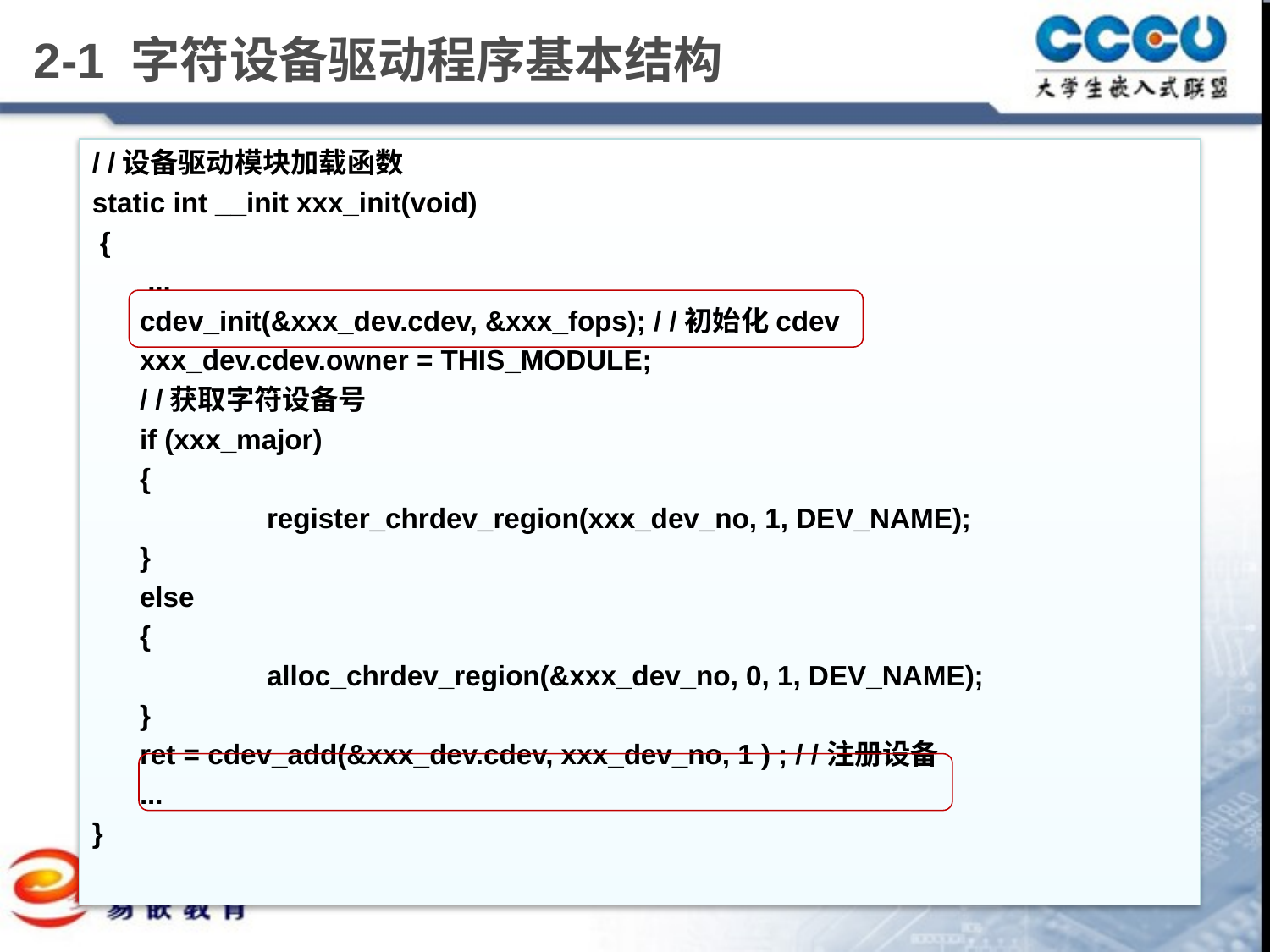

# 2-1 字符设备驱动程序基本结构
/ /设备驱动模块加载函数
static int __init xxx_init(void)
 {
	 ...
	cdev_init(&xxx_dev.cdev, &xxx_fops); / /初始化cdev
	xxx_dev.cdev.owner = THIS_MODULE;
	/ /获取字符设备号
	if (xxx_major)
	{
	 	register_chrdev_region(xxx_dev_no, 1, DEV_NAME);
	}
	else
	{
		alloc_chrdev_region(&xxx_dev_no, 0, 1, DEV_NAME);
	}
	ret = cdev_add(&xxx_dev.cdev, xxx_dev_no, 1 ) ; / /注册设备
	...
}